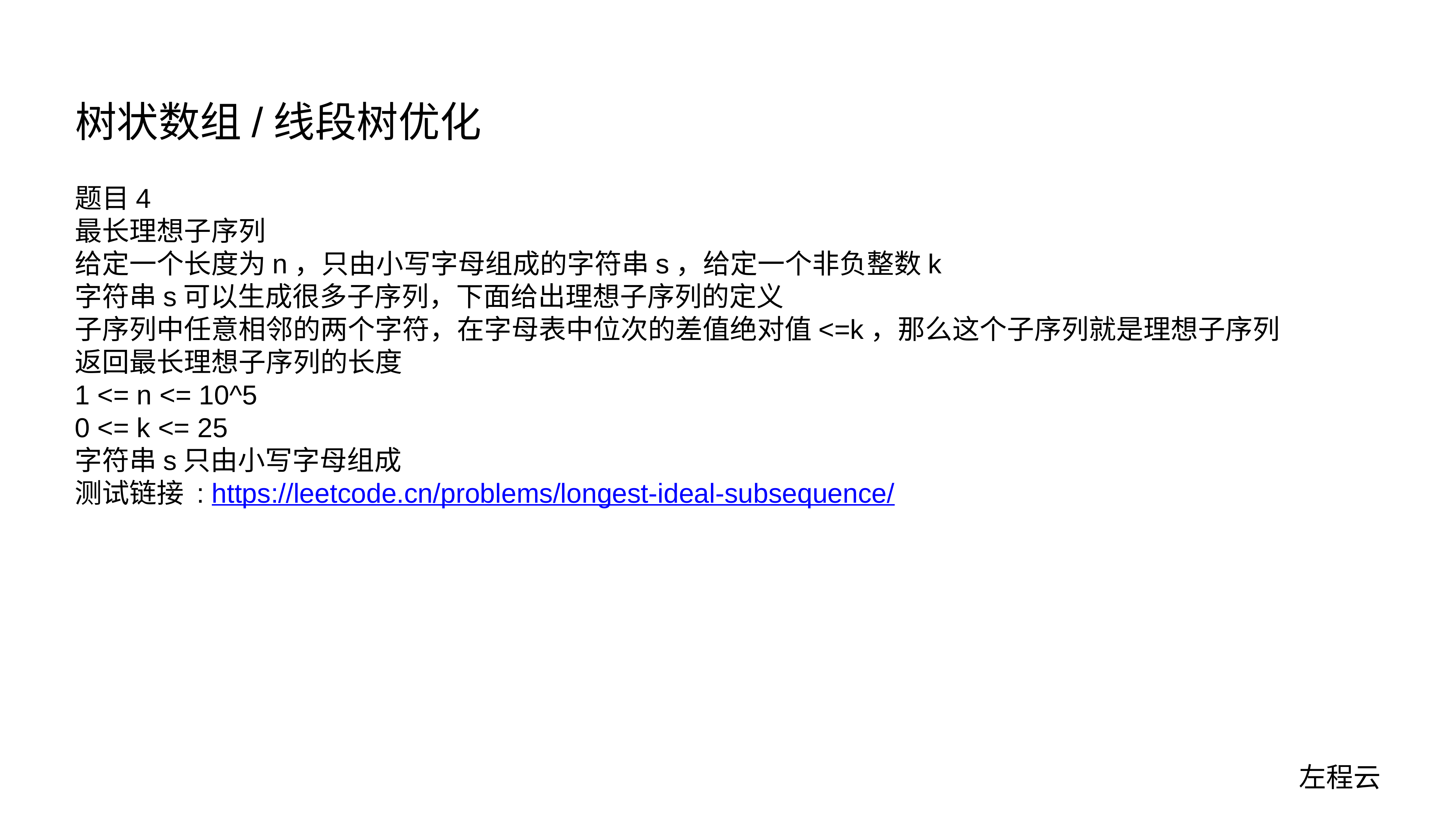

# 树状数组/线段树优化
题目4
最长理想子序列
给定一个长度为n，只由小写字母组成的字符串s，给定一个非负整数k
字符串s可以生成很多子序列，下面给出理想子序列的定义
子序列中任意相邻的两个字符，在字母表中位次的差值绝对值<=k，那么这个子序列就是理想子序列
返回最长理想子序列的长度
1 <= n <= 10^5
0 <= k <= 25
字符串s只由小写字母组成
测试链接 : https://leetcode.cn/problems/longest-ideal-subsequence/
左程云